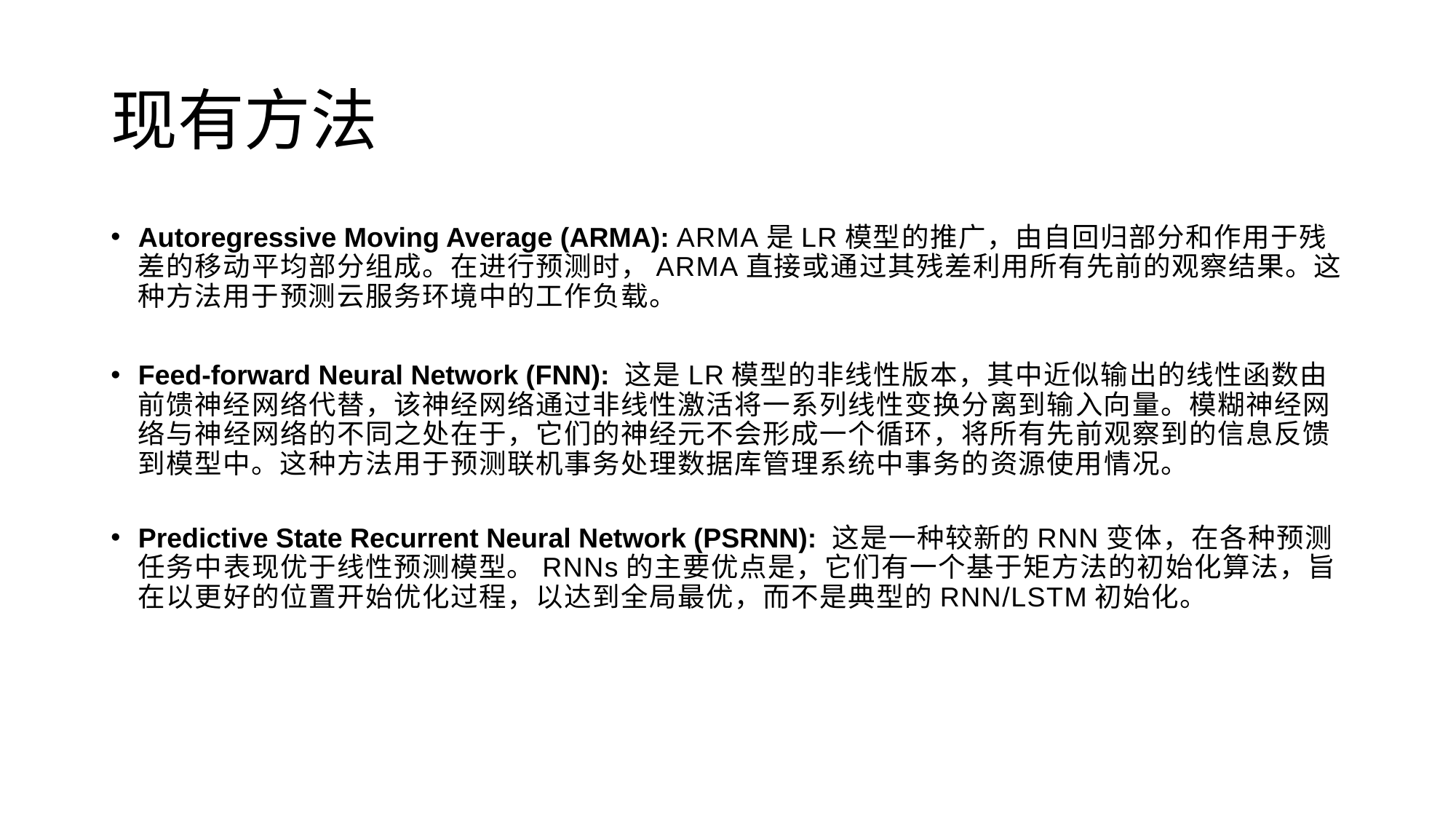

# 现有方法
Autoregressive Moving Average (ARMA): ARMA是LR模型的推广，由自回归部分和作用于残差的移动平均部分组成。在进行预测时，ARMA直接或通过其残差利用所有先前的观察结果。这种方法用于预测云服务环境中的工作负载。

Feed-forward Neural Network (FNN): 这是LR模型的非线性版本，其中近似输出的线性函数由前馈神经网络代替，该神经网络通过非线性激活将一系列线性变换分离到输入向量。模糊神经网络与神经网络的不同之处在于，它们的神经元不会形成一个循环，将所有先前观察到的信息反馈到模型中。这种方法用于预测联机事务处理数据库管理系统中事务的资源使用情况。
Predictive State Recurrent Neural Network (PSRNN): 这是一种较新的RNN变体，在各种预测任务中表现优于线性预测模型。RNNs的主要优点是，它们有一个基于矩方法的初始化算法，旨在以更好的位置开始优化过程，以达到全局最优，而不是典型的RNN/LSTM初始化。